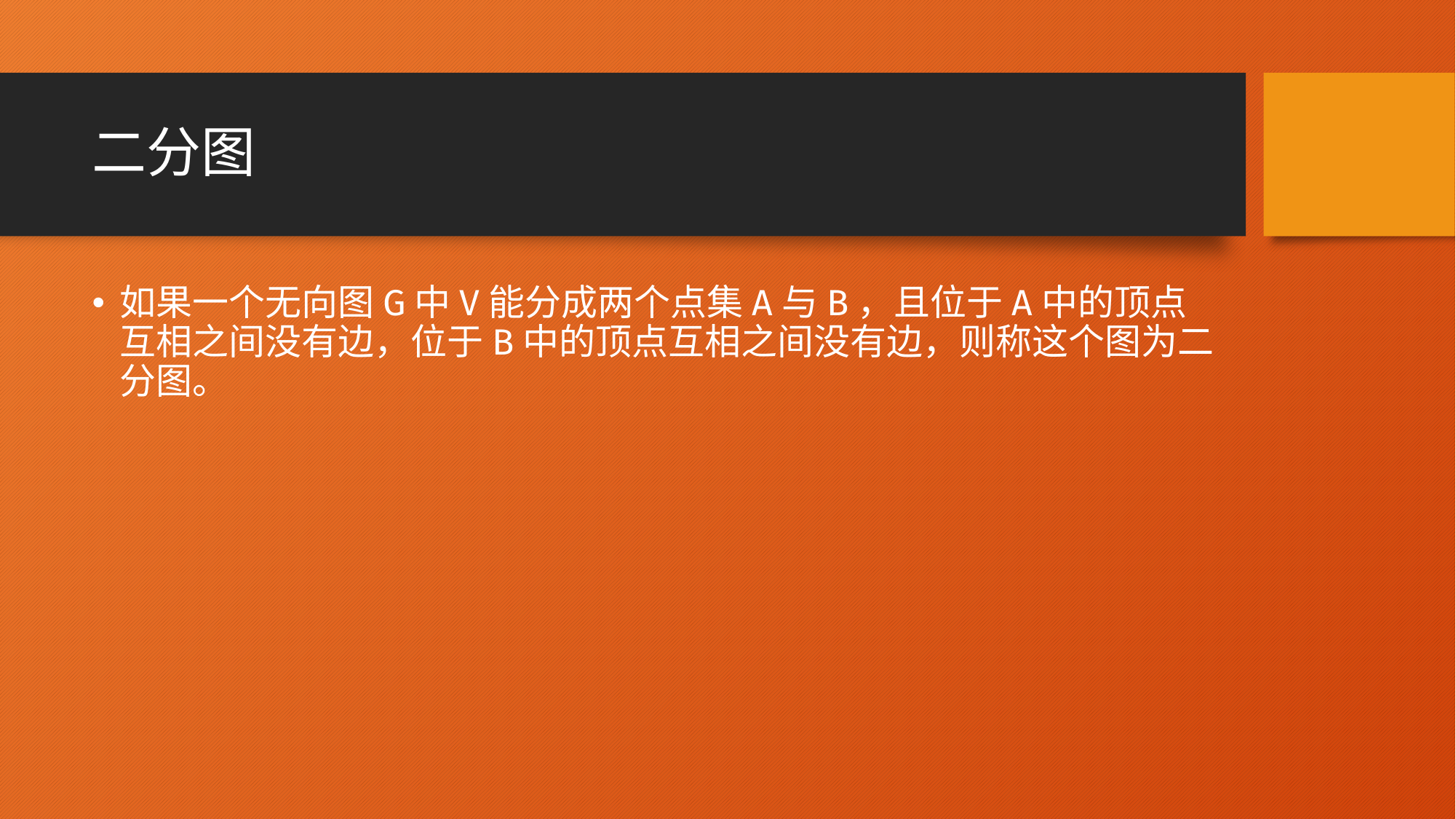

# 二分图
如果一个无向图G中V能分成两个点集A与B，且位于A中的顶点互相之间没有边，位于B中的顶点互相之间没有边，则称这个图为二分图。